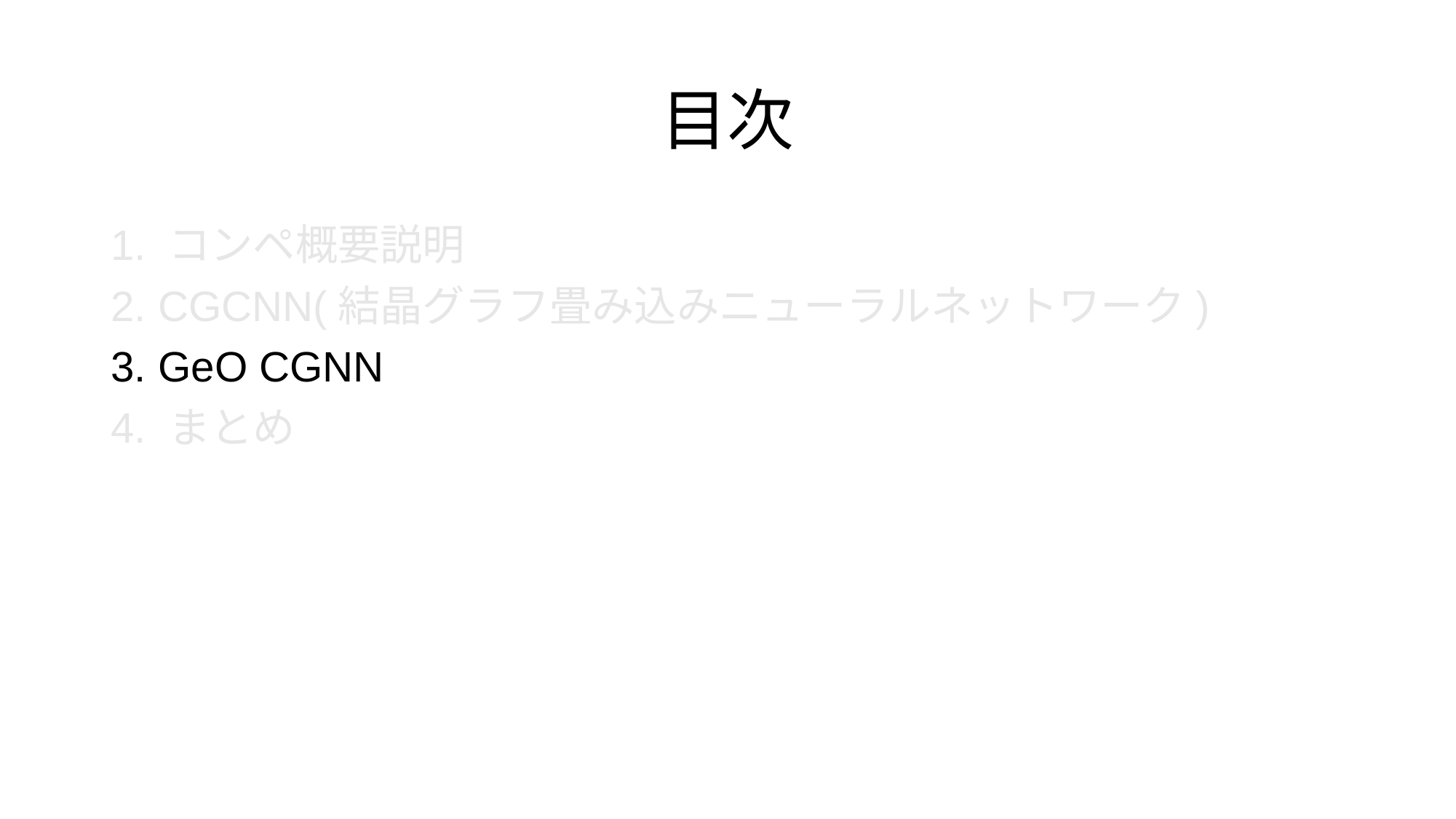

# 目次
1. コンペ概要説明
2. CGCNN(結晶グラフ畳み込みニューラルネットワーク)
3. GeO CGNN
4. まとめ